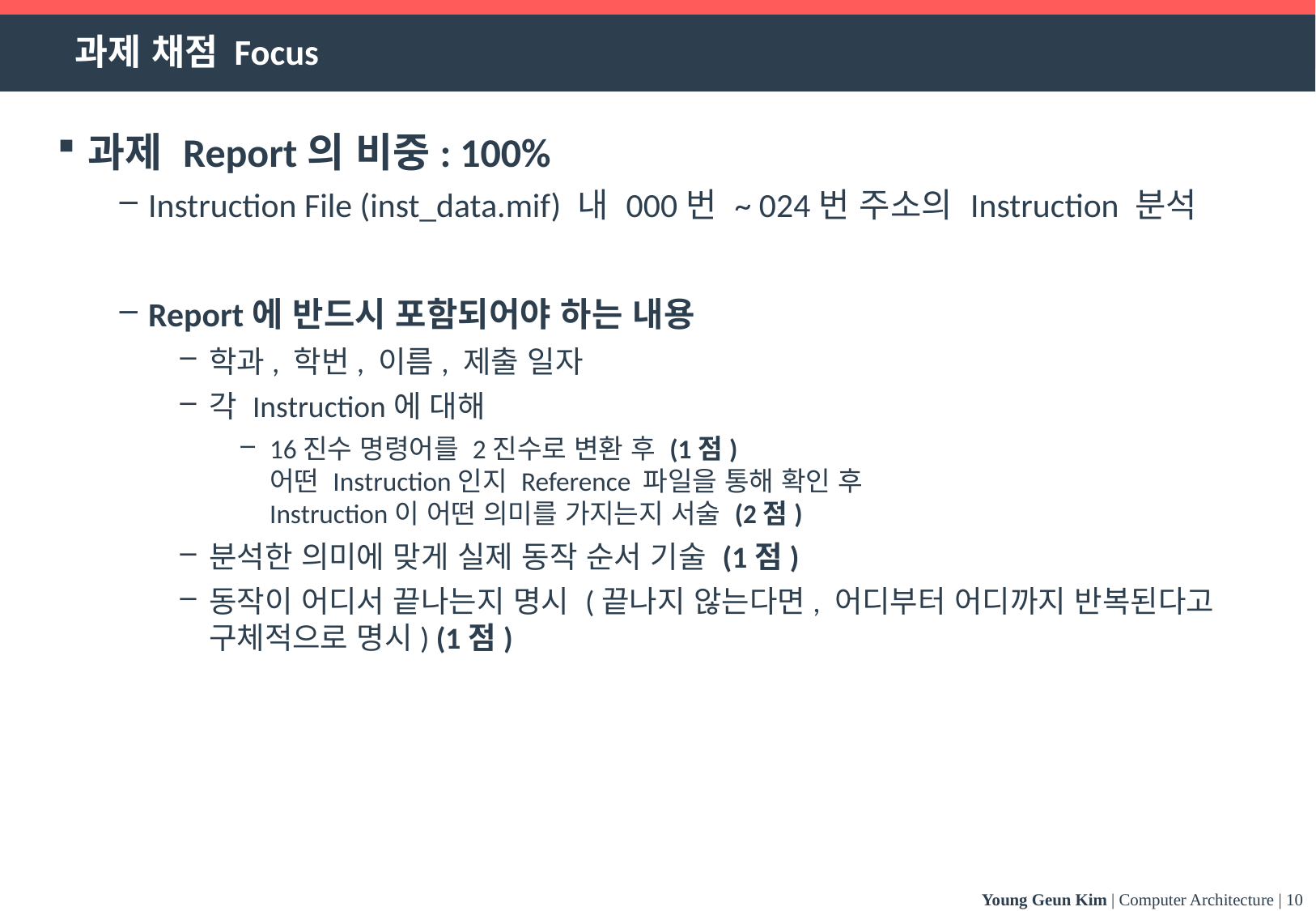

# 과제 채점 Focus
과제 Report의 비중: 100%
Instruction File (inst_data.mif) 내 000번 ~ 024번 주소의 Instruction 분석

Report에 반드시 포함되어야 하는 내용
학과, 학번, 이름, 제출 일자
각 Instruction에 대해
16진수 명령어를 2진수로 변환 후 (1점)
어떤 Instruction인지 Reference 파일을 통해 확인 후
Instruction이 어떤 의미를 가지는지 서술 (2점)
분석한 의미에 맞게 실제 동작 순서 기술 (1점)
동작이 어디서 끝나는지 명시 (끝나지 않는다면, 어디부터 어디까지 반복된다고 구체적으로 명시) (1점)

Young Geun Kim | Computer Architecture | 10